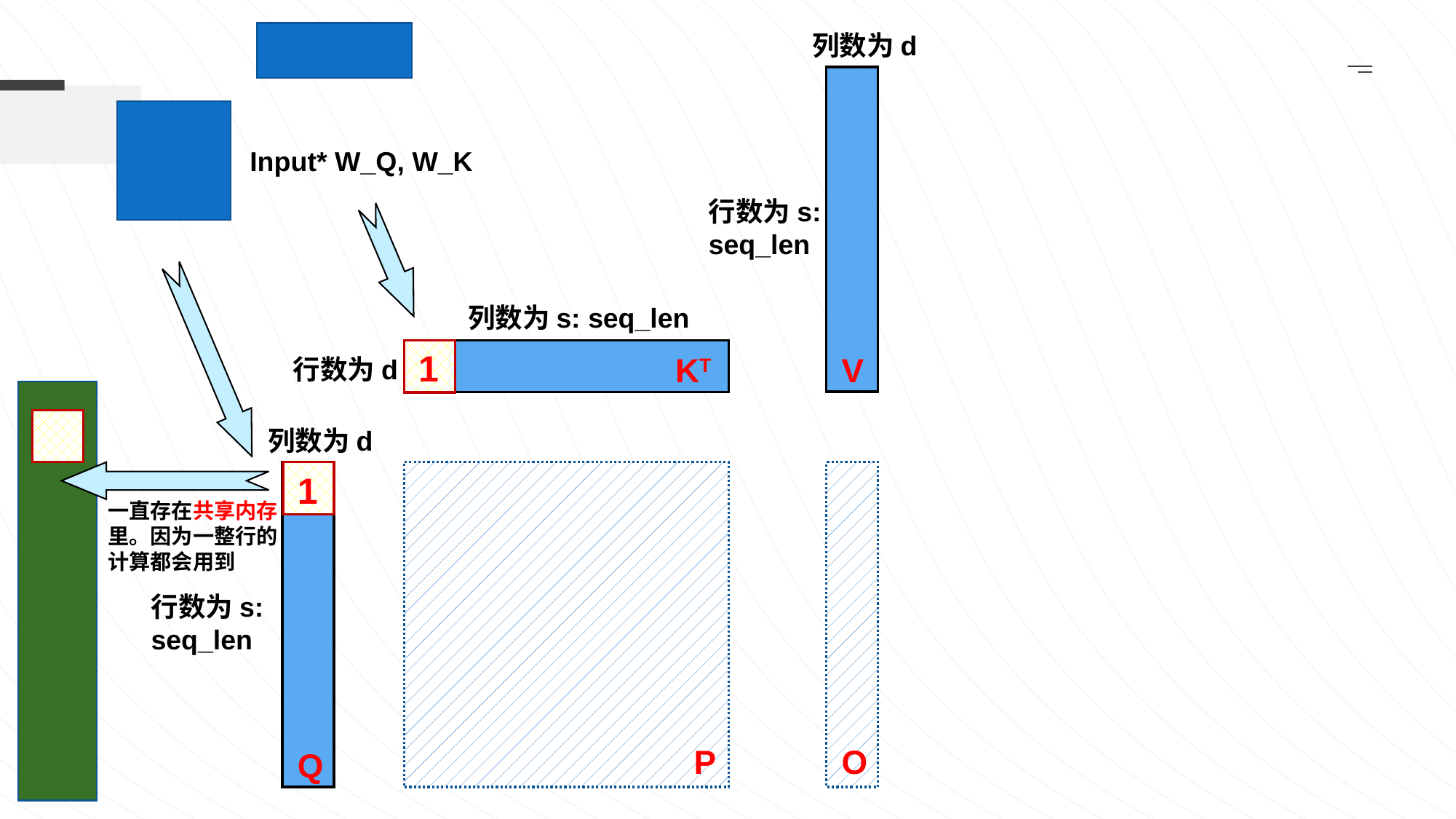

列数为d

行数为s: seq_len
V

列数为s: seq_len
行数为d
KT
列数为d

行数为s: seq_len

P
O
Q

Input* W_Q, W_K

1

1
一直存在共享内存里。因为一整行的计算都会用到